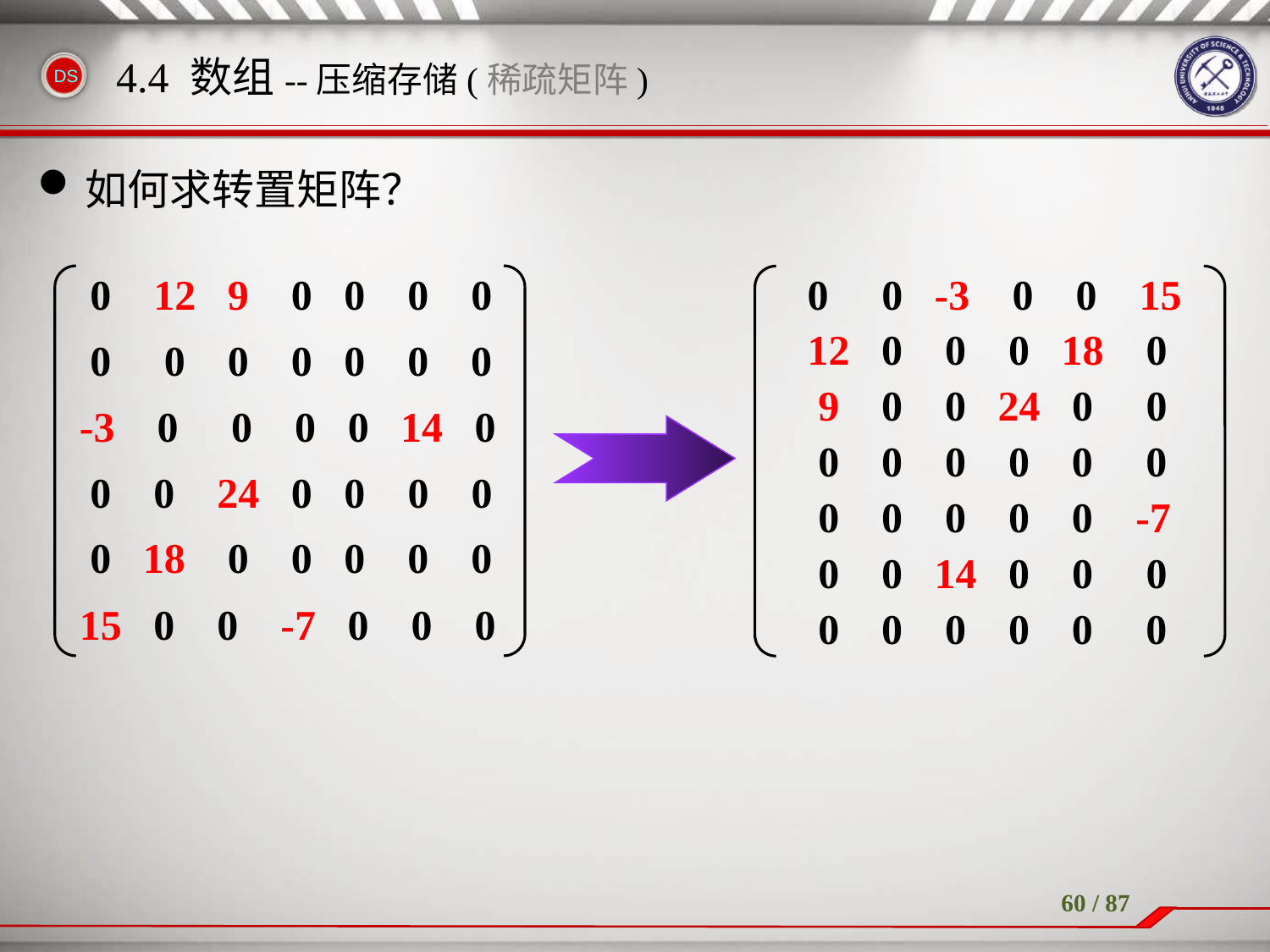

# 4.4 数组--压缩存储(稀疏矩阵)
如何求转置矩阵？
 0    12   9    0   0    0    0
 0     0    0    0   0    0    0
-3    0     0    0   0   14   0
 0    0    24   0   0    0    0
 0   18    0    0   0    0    0
15   0    0    -7   0    0    0

0     0   -3    0    0    15
12   0    0    0   18    0
 9    0    0   24   0     0
 0    0    0    0    0     0
 0    0    0    0    0    -7
 0    0   14   0    0     0
 0    0    0    0    0     0